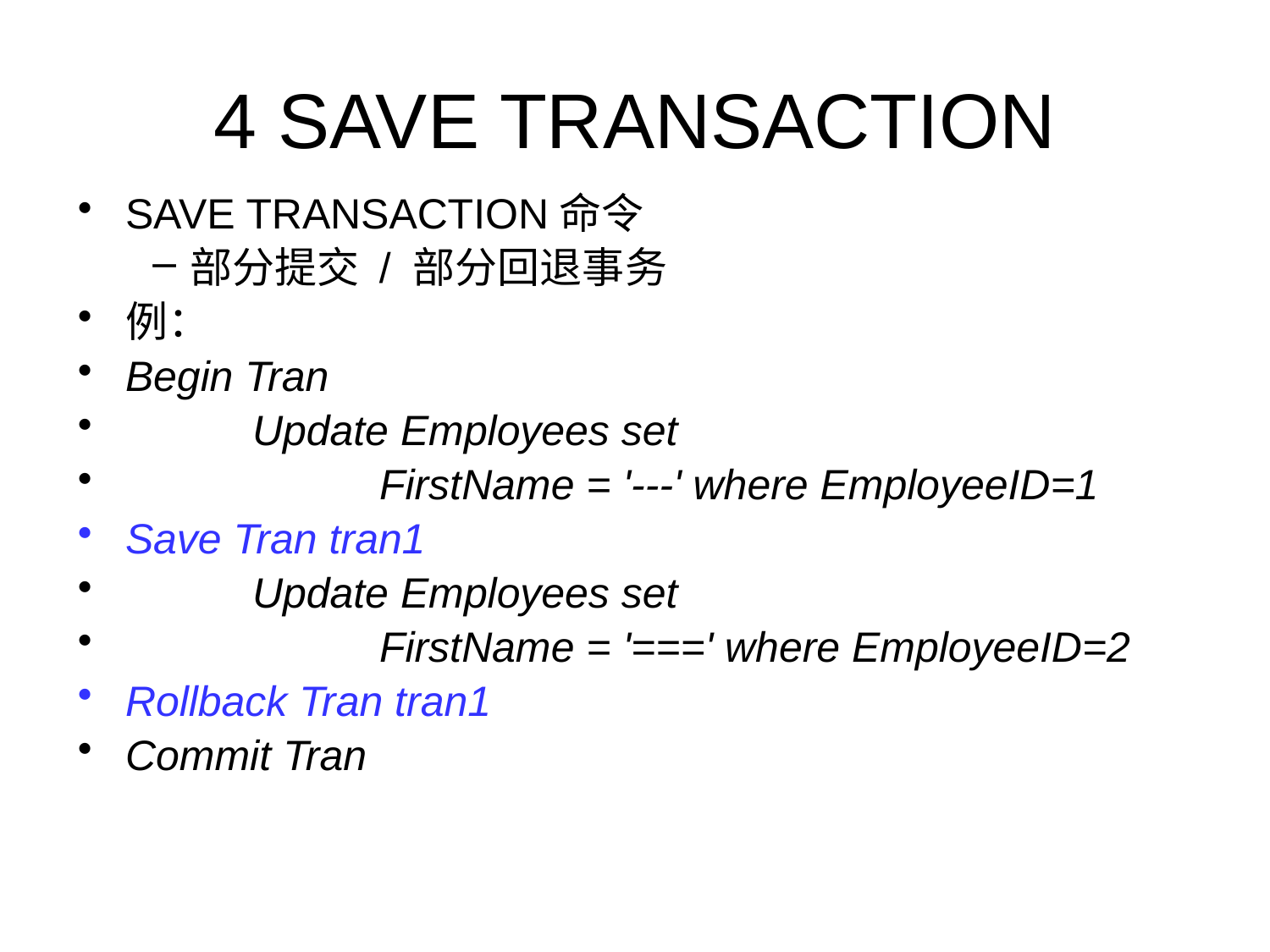

# 4 SAVE TRANSACTION
SAVE TRANSACTION命令
部分提交 / 部分回退事务
例：
Begin Tran
	Update Employees set
		FirstName = '---' where EmployeeID=1
Save Tran tran1
	Update Employees set
		FirstName = '===' where EmployeeID=2
Rollback Tran tran1
Commit Tran